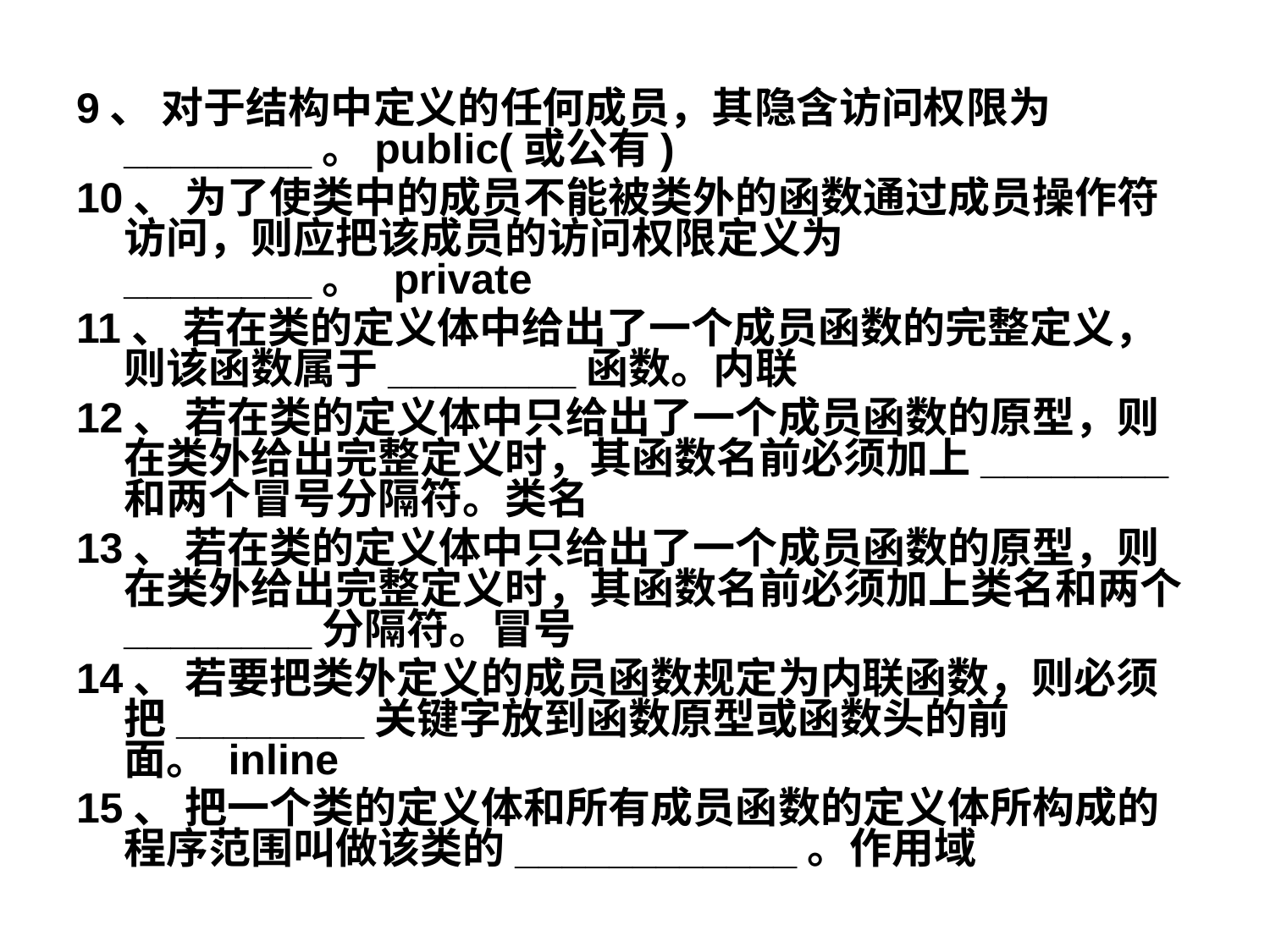

9、 对于结构中定义的任何成员，其隐含访问权限为________。public(或公有)
10、 为了使类中的成员不能被类外的函数通过成员操作符访问，则应把该成员的访问权限定义为________。  private
11、 若在类的定义体中给出了一个成员函数的完整定义，则该函数属于________函数。内联
12、 若在类的定义体中只给出了一个成员函数的原型，则在类外给出完整定义时，其函数名前必须加上________和两个冒号分隔符。类名
13、 若在类的定义体中只给出了一个成员函数的原型，则在类外给出完整定义时，其函数名前必须加上类名和两个________分隔符。冒号
14、 若要把类外定义的成员函数规定为内联函数，则必须把________关键字放到函数原型或函数头的前面。 inline
15、 把一个类的定义体和所有成员函数的定义体所构成的程序范围叫做该类的____________。作用域